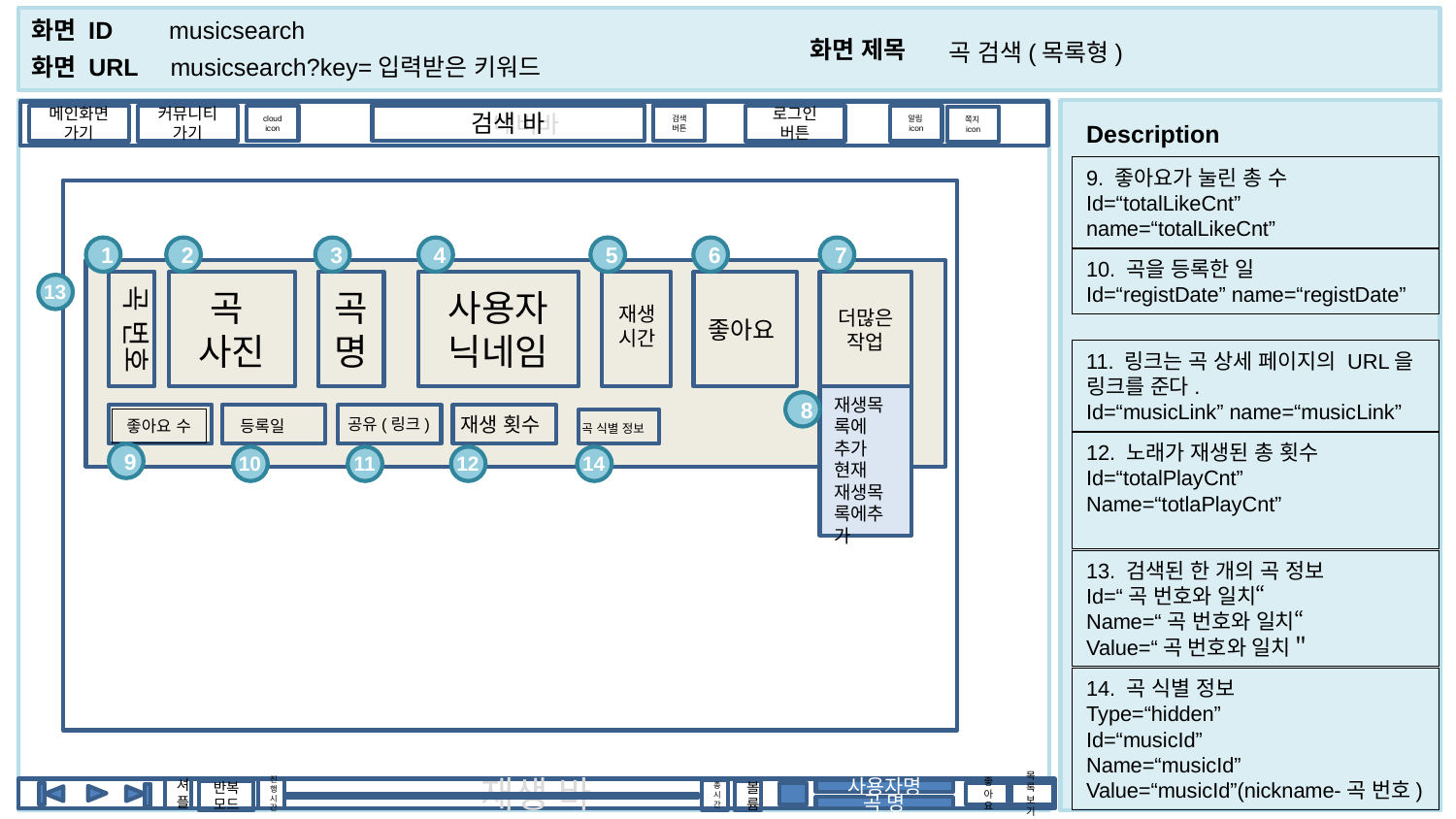

musicsearch
곡 검색(목록형)
musicsearch?key=입력받은 키워드
1
      네비바
검색 바
검색
버튼
cloud
icon
메인화면
가기
커뮤니티가기
로그인
버튼
알림icon
쪽지icon
2
9. 좋아요가 눌린 총 수
Id=“totalLikeCnt” name=“totalLikeCnt”
3

4
1
2
3
4
5
6
7
10. 곡을 등록한 일
Id=“registDate” name=“registDate”

13

곡 번호

곡
사진
곡명
사용자닉네임

좋아요
더많은 작업
5
재생
시간
11. 링크는 곡 상세 페이지의 URL을 링크를 준다.
Id=“musicLink” name=“musicLink”
10

재생목록에 추가
현재 재생목록에추가
8
재생 횟수

공유(링크)
11

좋아요 수
등록일

곡 식별 정보
12. 노래가 재생된 총 횟수
Id=“totalPlayCnt”
Name=“totlaPlayCnt”

9
10

11

12

14

13. 검색된 한 개의 곡 정보
Id=“곡 번호와 일치“
Name=“곡 번호와 일치“
Value=“곡 번호와 일치＂
14. 곡 식별 정보
Type=“hidden”
Id=“musicId”
Name=“musicId”
Value=“musicId”(nickname-곡 번호)
셔플
진행시간
재생 바
총시간
사용자명
볼륨
반복 모드

좋아요
목록
보기

곡 명